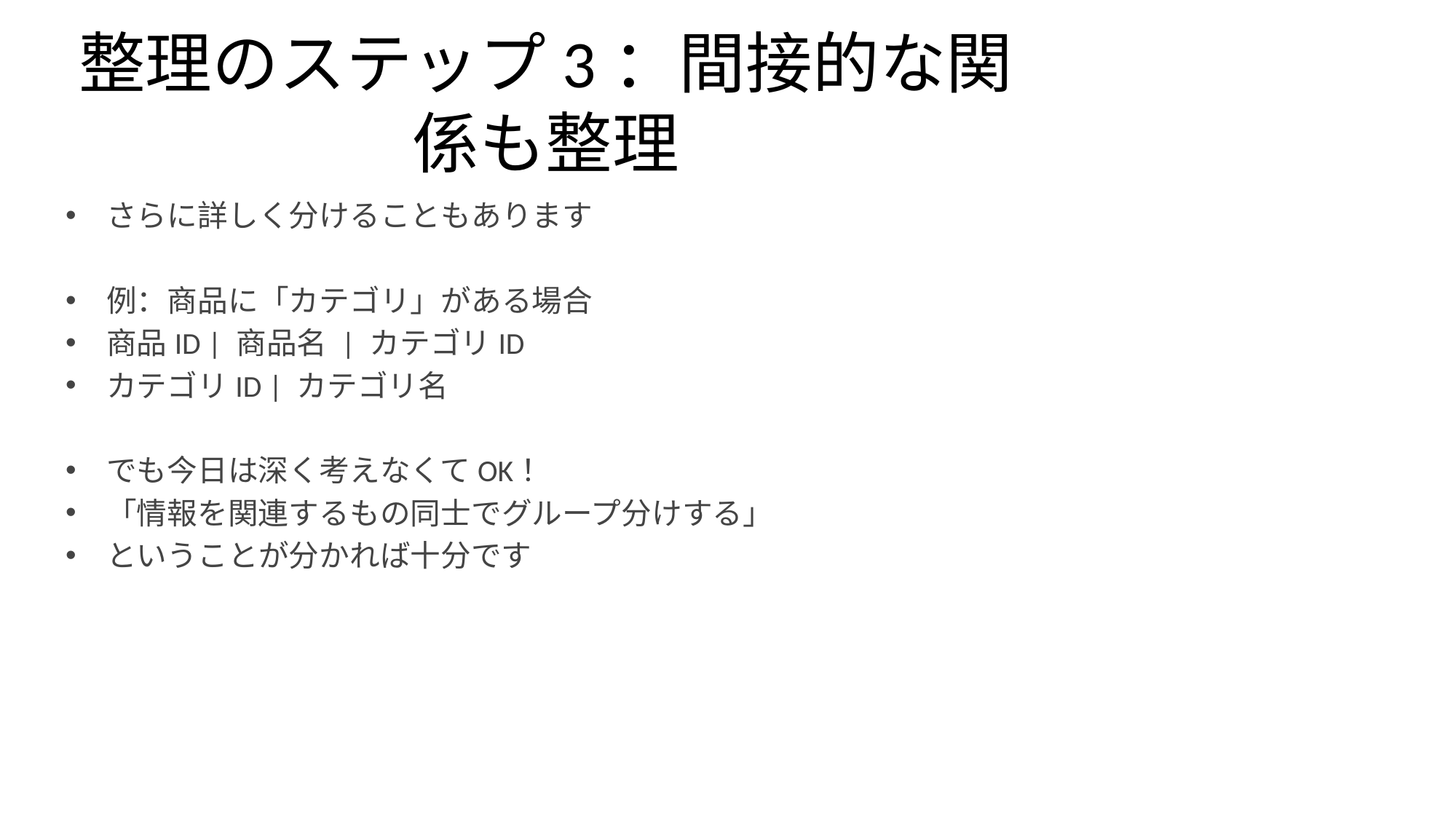

# 整理のステップ3：間接的な関係も整理
さらに詳しく分けることもあります

例：商品に「カテゴリ」がある場合
商品ID | 商品名 | カテゴリID
カテゴリID | カテゴリ名

でも今日は深く考えなくてOK！
「情報を関連するもの同士でグループ分けする」
ということが分かれば十分です